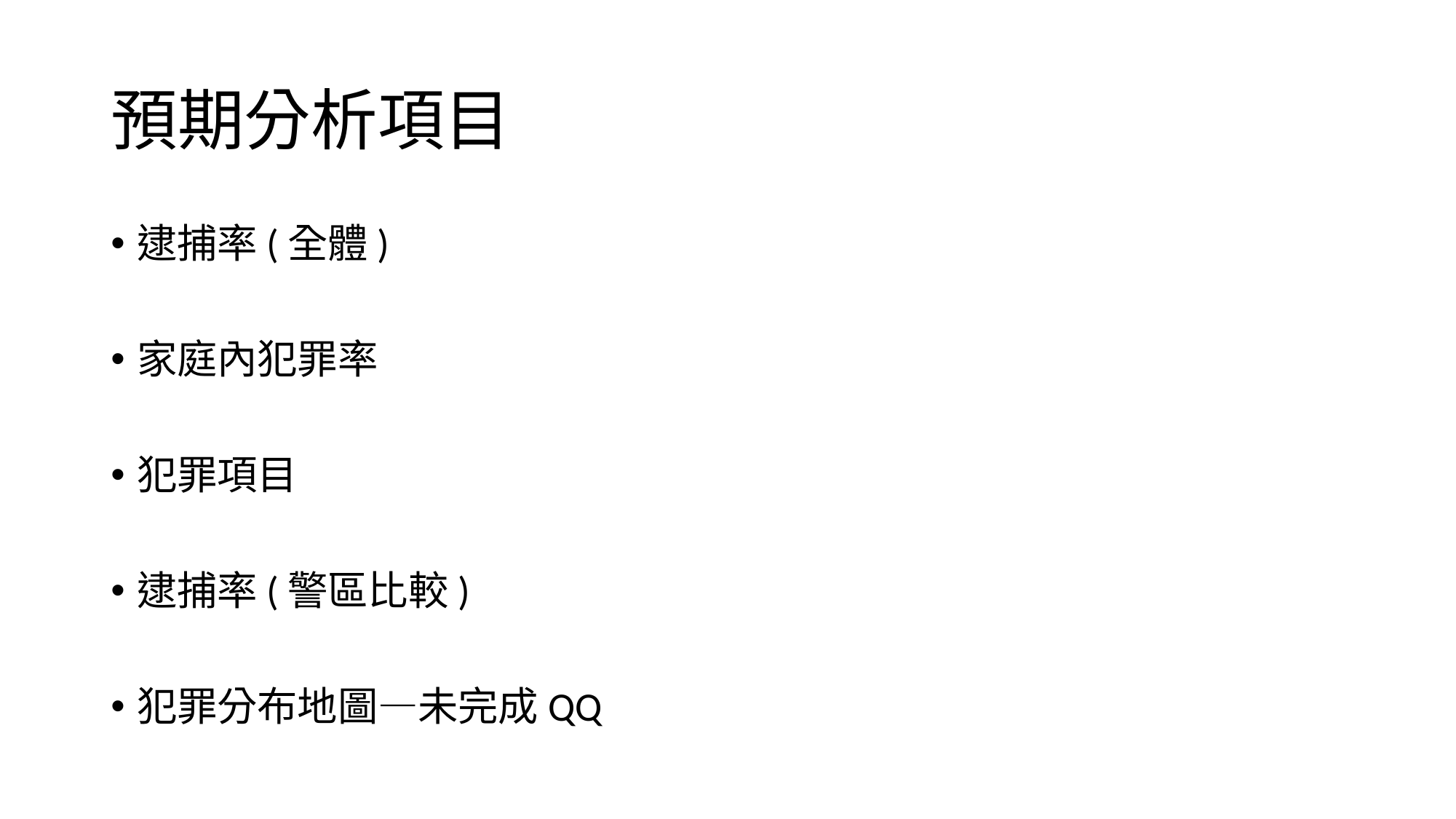

# 預期分析項目
逮捕率(全體)

家庭內犯罪率

犯罪項目

逮捕率(警區比較)

犯罪分布地圖—未完成QQ